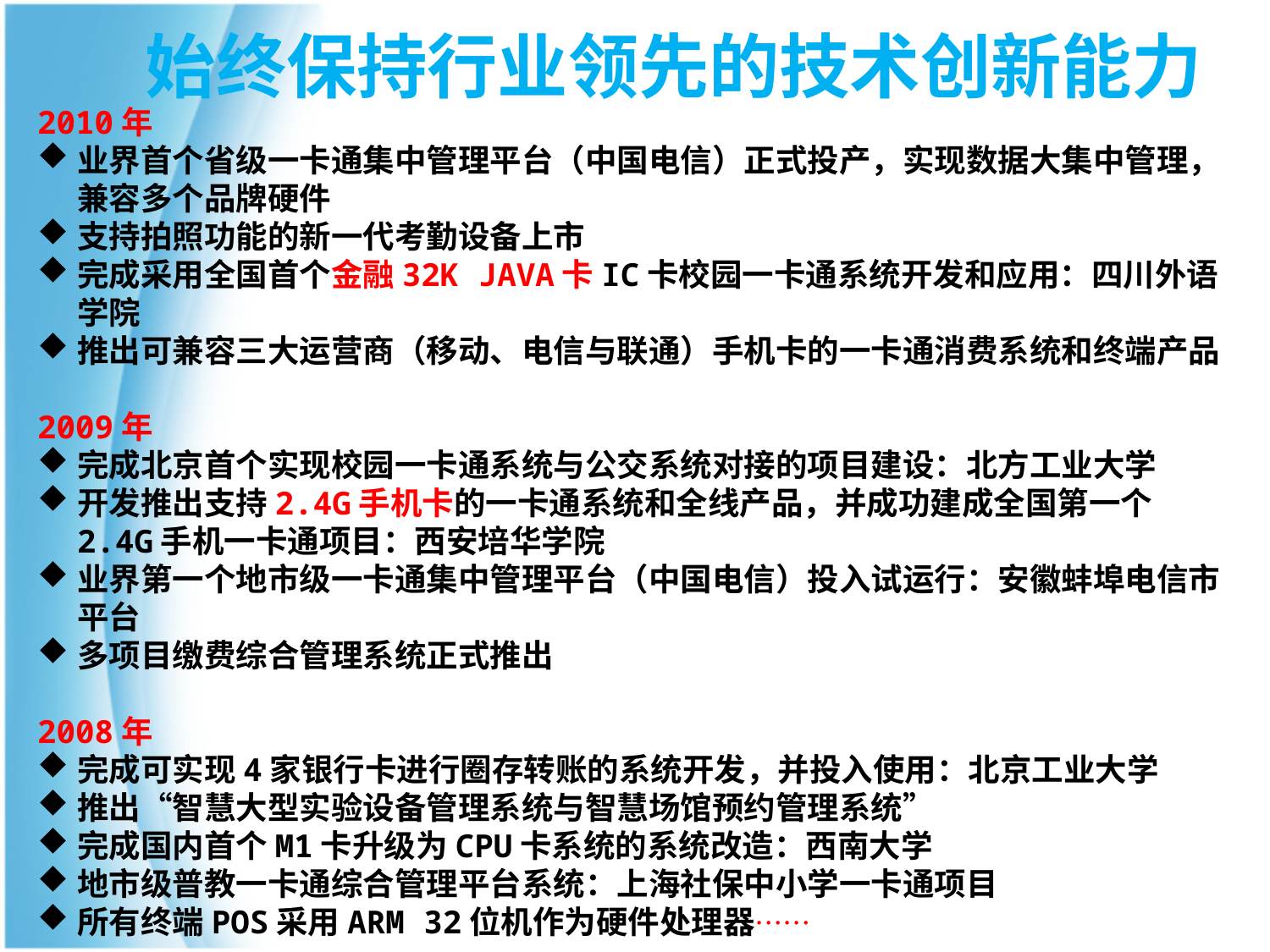

始终保持行业领先的技术创新能力
2010年
业界首个省级一卡通集中管理平台（中国电信）正式投产，实现数据大集中管理，兼容多个品牌硬件
支持拍照功能的新一代考勤设备上市
完成采用全国首个金融32K JAVA卡IC卡校园一卡通系统开发和应用：四川外语学院
推出可兼容三大运营商（移动、电信与联通）手机卡的一卡通消费系统和终端产品

2009年
完成北京首个实现校园一卡通系统与公交系统对接的项目建设：北方工业大学
开发推出支持2.4G手机卡的一卡通系统和全线产品，并成功建成全国第一个2.4G手机一卡通项目：西安培华学院
业界第一个地市级一卡通集中管理平台（中国电信）投入试运行：安徽蚌埠电信市平台
多项目缴费综合管理系统正式推出

2008年
完成可实现4家银行卡进行圈存转账的系统开发，并投入使用：北京工业大学
推出“智慧大型实验设备管理系统与智慧场馆预约管理系统”
完成国内首个M1卡升级为CPU卡系统的系统改造：西南大学
地市级普教一卡通综合管理平台系统：上海社保中小学一卡通项目
所有终端POS采用ARM 32位机作为硬件处理器……